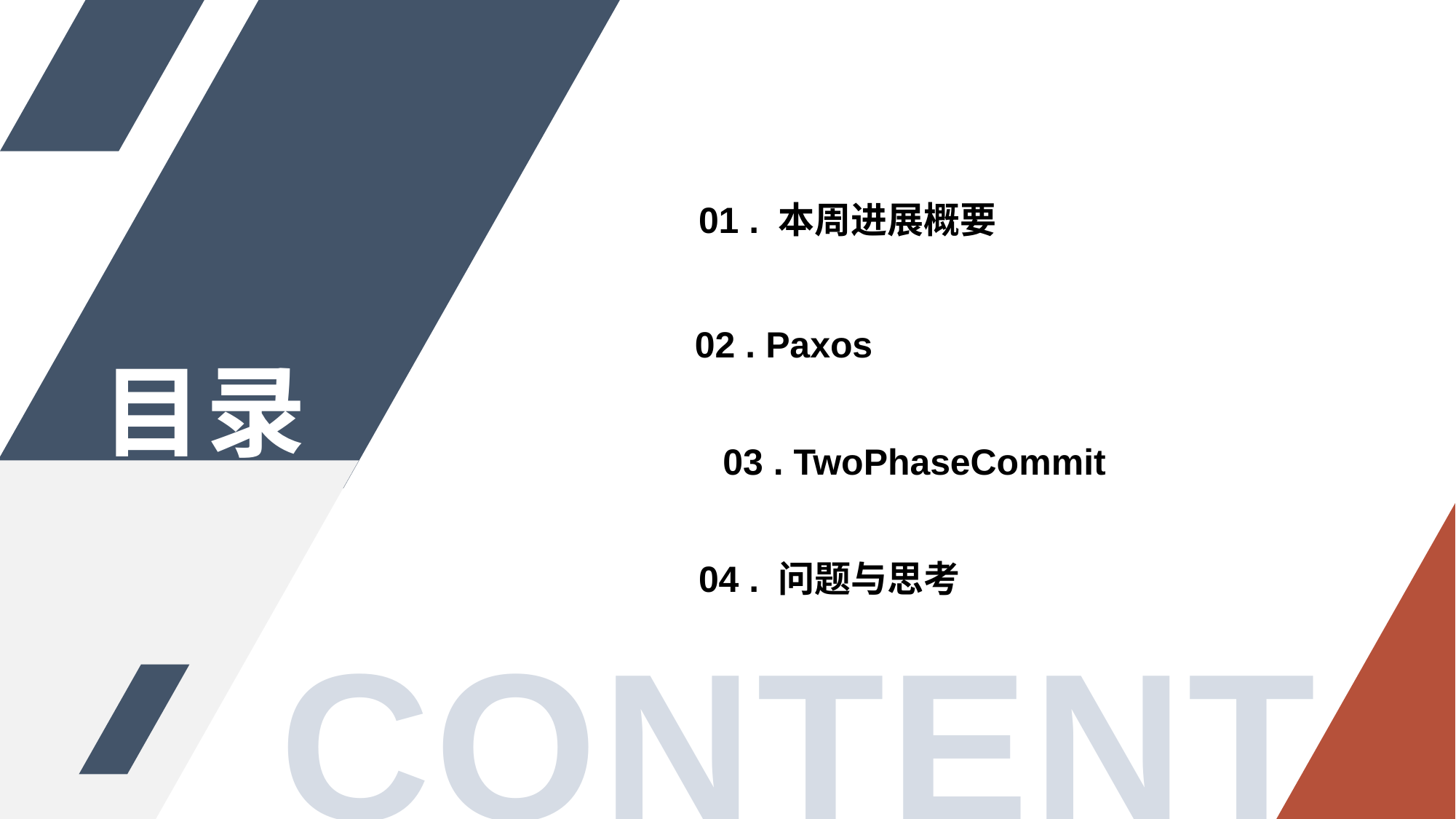

01 . 本周进展概要
02 . Paxos
目录
03 . TwoPhaseCommit

04 . 问题与思考
CONTENT